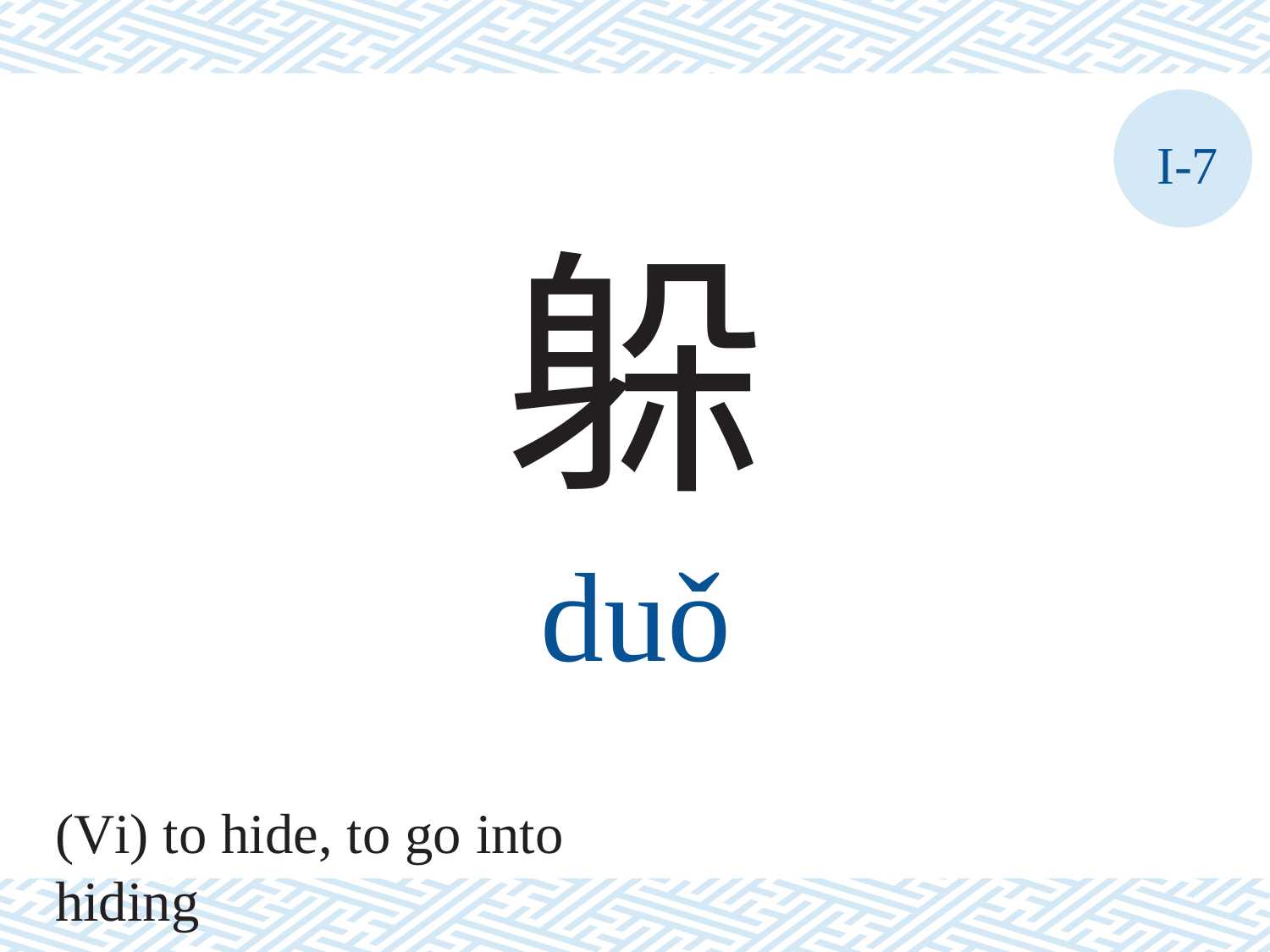

I-7
躲
duǒ
(Vi) to hide, to go into hiding